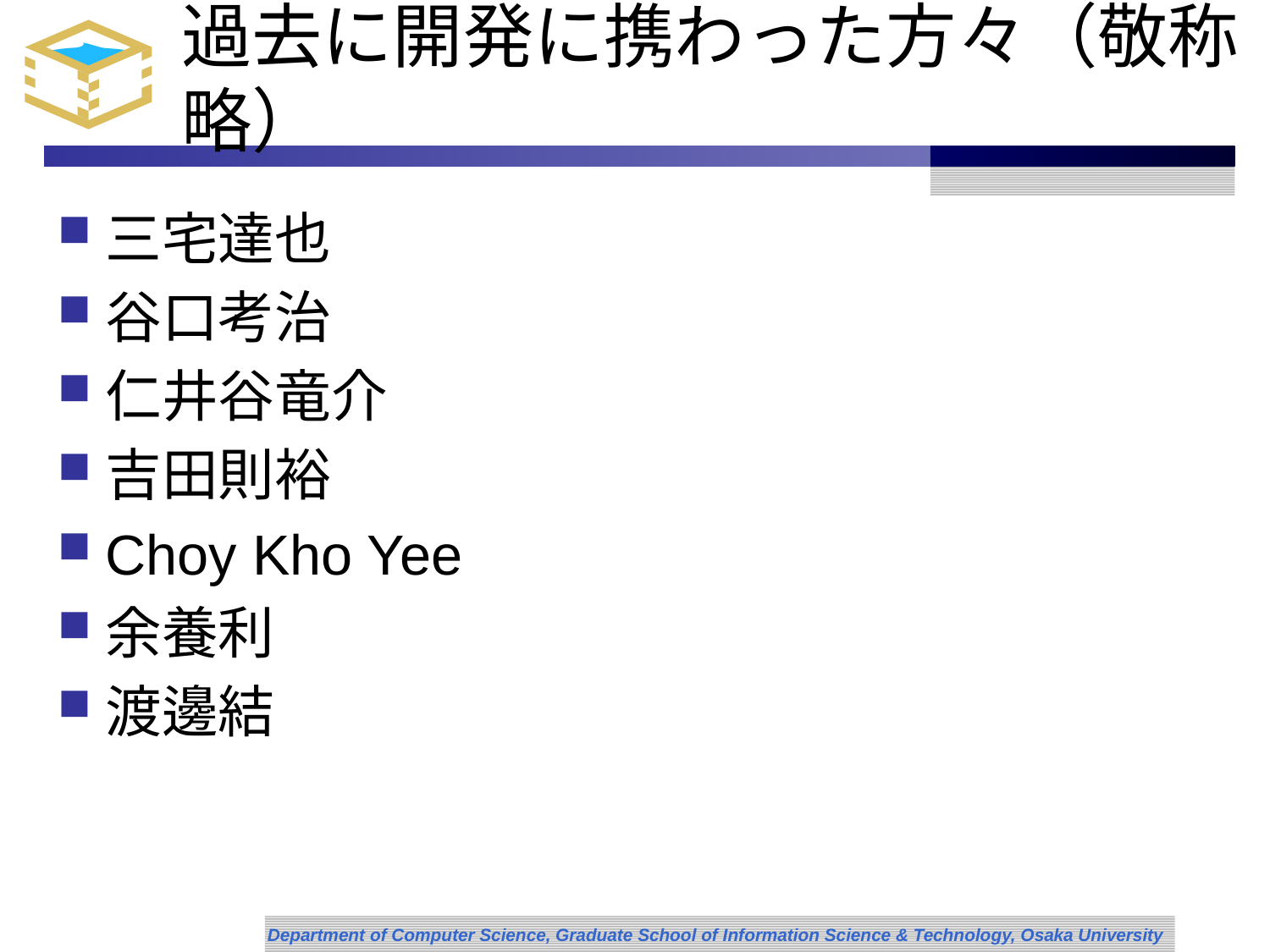

# 過去に開発に携わった方々（敬称略）
三宅達也
谷口考治
仁井谷竜介
吉田則裕
Choy Kho Yee
余養利
渡邊結